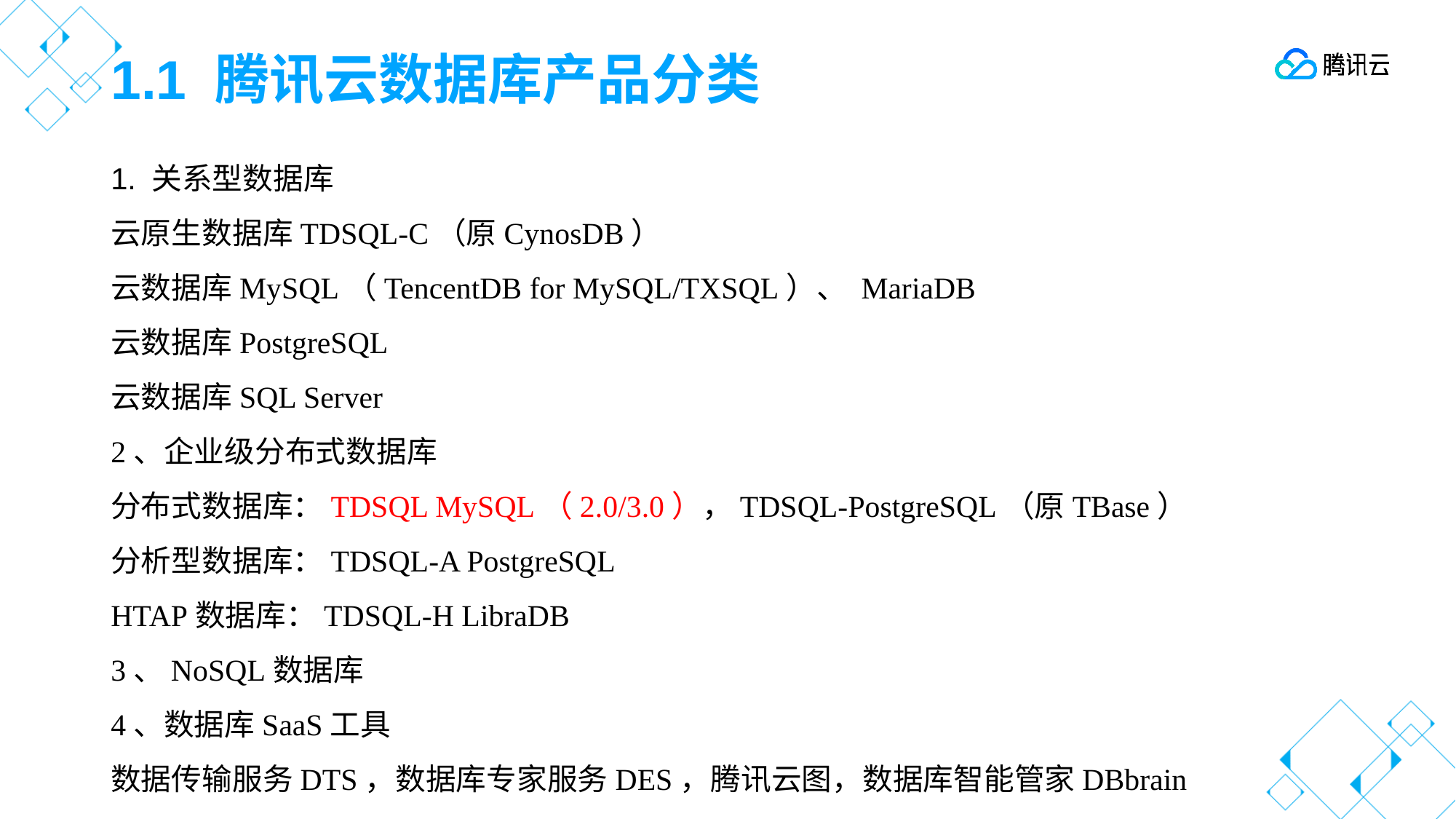

# 1.1 腾讯云数据库产品分类
关系型数据库
云原生数据库TDSQL-C（原CynosDB）
云数据库MySQL（TencentDB for MySQL/TXSQL）、 MariaDB
云数据库PostgreSQL
云数据库SQL Server
2、企业级分布式数据库
分布式数据库：TDSQL MySQL（2.0/3.0），TDSQL-PostgreSQL（原TBase）
分析型数据库：TDSQL-A PostgreSQL
HTAP数据库：TDSQL-H LibraDB
3、NoSQL数据库
4、数据库SaaS工具
数据传输服务DTS，数据库专家服务DES，腾讯云图，数据库智能管家DBbrain